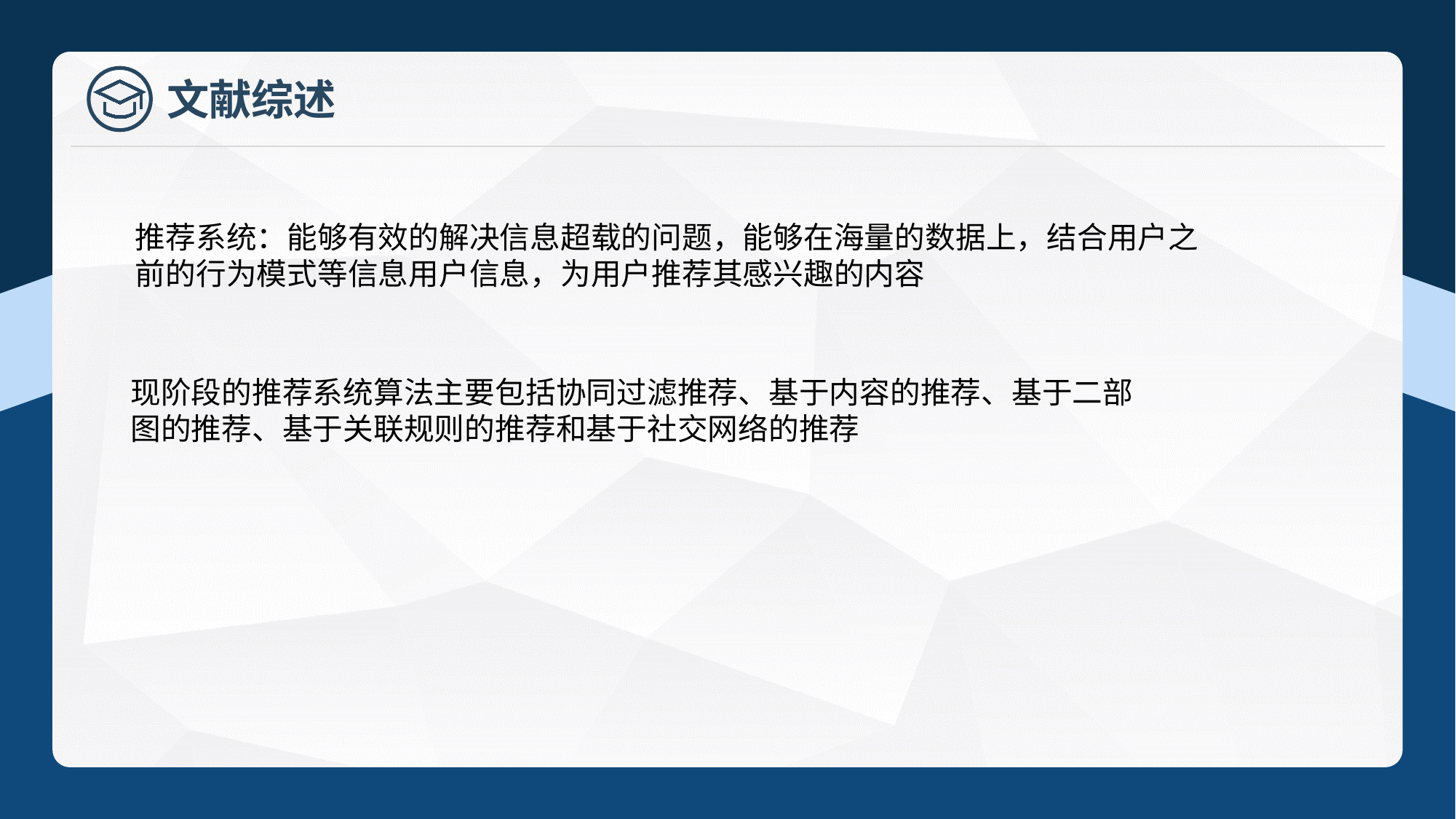

文献综述

推荐系统：能够有效的解决信息超载的问题，能够在海量的数据上，结合用户之前的行为模式等信息用户信息，为用户推荐其感兴趣的内容

现阶段的推荐系统算法主要包括协同过滤推荐、基于内容的推荐、基于二部图的推荐、基于关联规则的推荐和基于社交网络的推荐